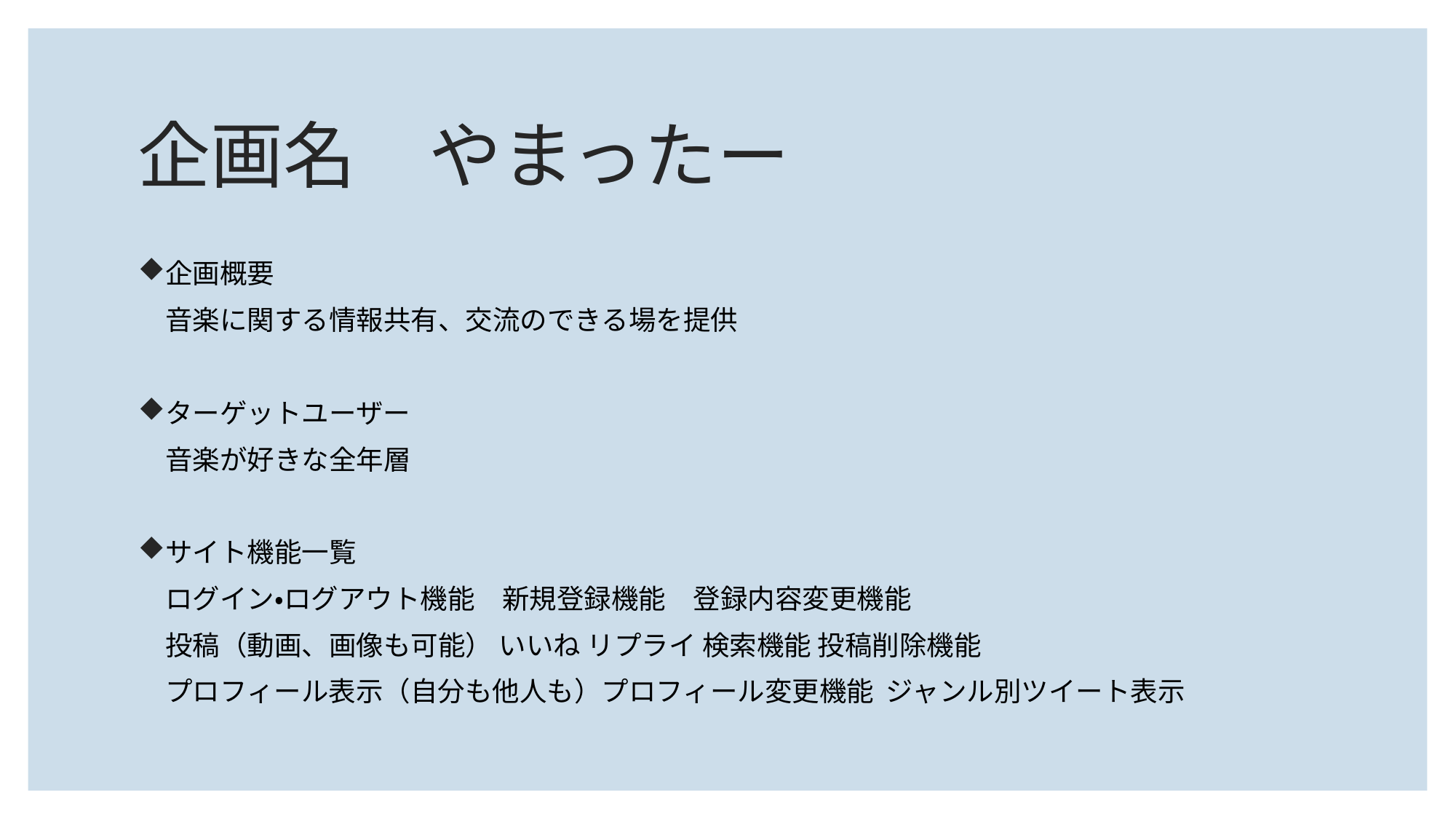

# 企画名　やまったー
企画概要
　音楽に関する情報共有、交流のできる場を提供

ターゲットユーザー
　音楽が好きな全年層

サイト機能一覧
　ログイン・ログアウト機能　新規登録機能　登録内容変更機能
　投稿（動画、画像も可能） いいね リプライ 検索機能 投稿削除機能
　プロフィール表示（自分も他人も）プロフィール変更機能  ジャンル別ツイート表示